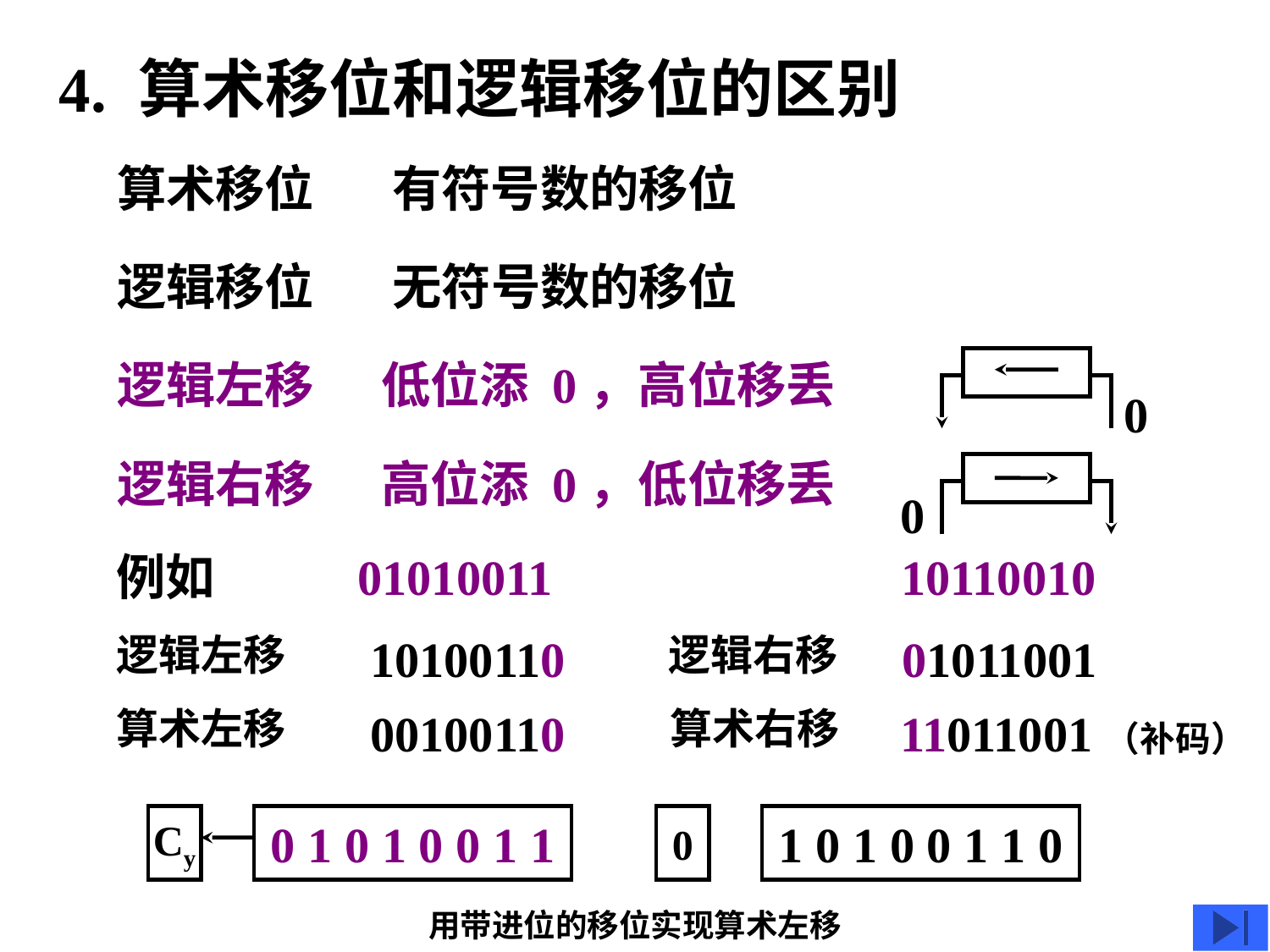

4. 算术移位和逻辑移位的区别
算术移位
有符号数的移位
逻辑移位
无符号数的移位
逻辑左移
低位添 0，高位移丢

0
逻辑右移
高位添 0，低位移丢

0

例如             01010011
10110010
逻辑左移
10100110
逻辑右移
01011001
算术左移
00100110
算术右移
11011001（补码）
Cy
0 1 0 1 0 0 1 1

0
1 0 1 0 0 1 1 0
用带进位的移位实现算术左移